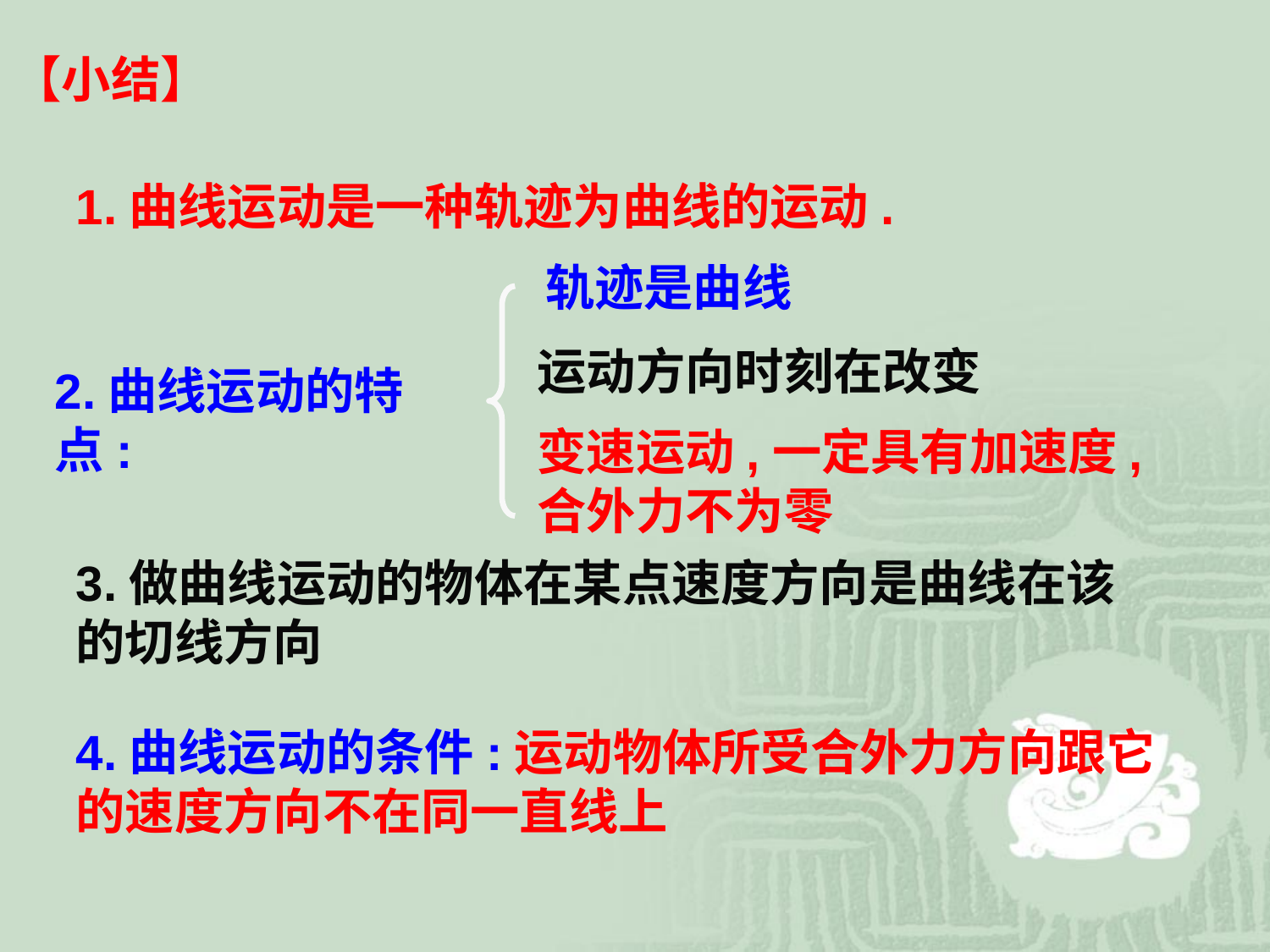

【小结】
1.曲线运动是一种轨迹为曲线的运动.
轨迹是曲线

运动方向时刻在改变
2.曲线运动的特点:
变速运动,一定具有加速度,合外力不为零
3.做曲线运动的物体在某点速度方向是曲线在该   的切线方向
4.曲线运动的条件:运动物体所受合外力方向跟它的速度方向不在同一直线上